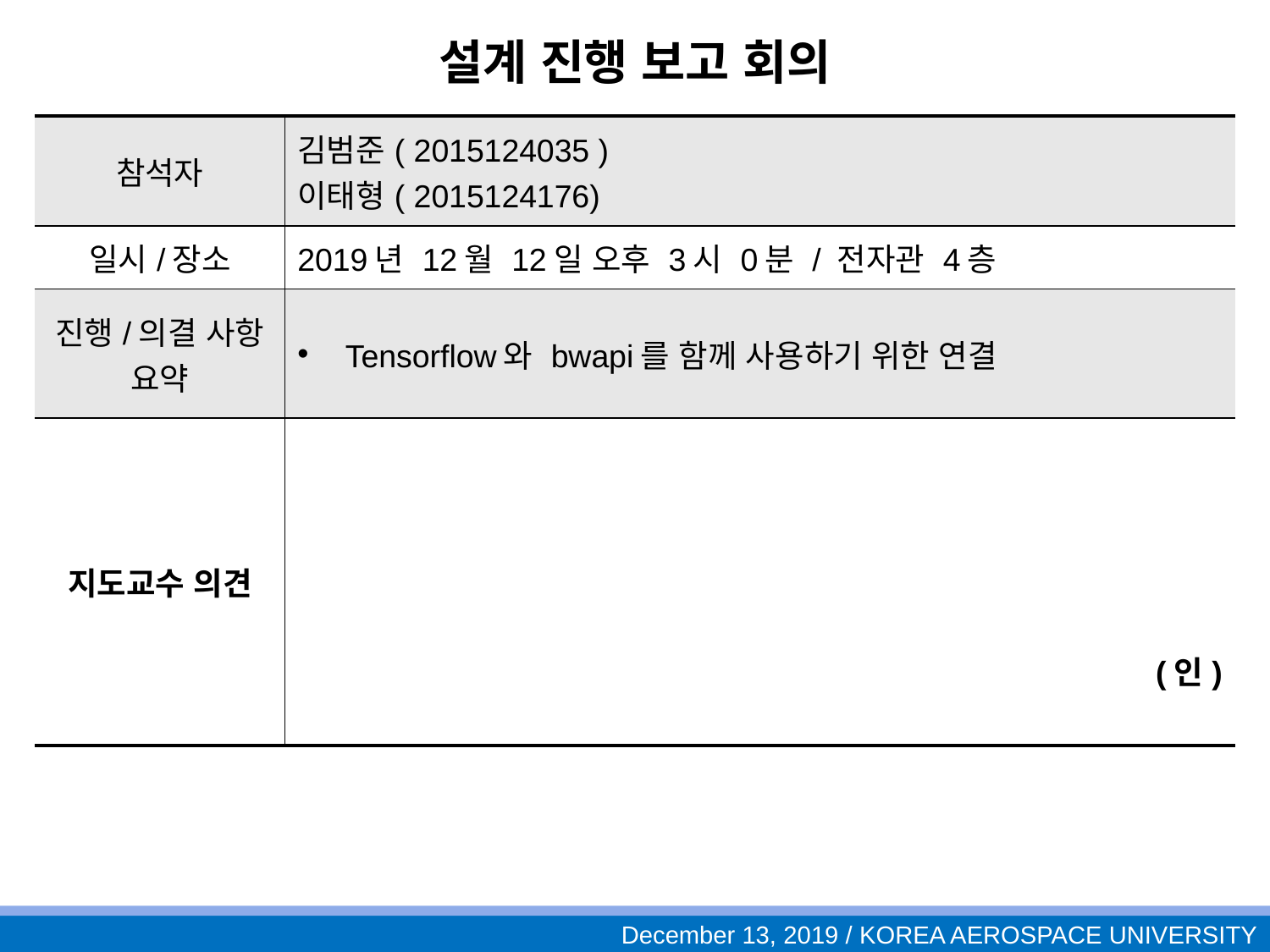

# 설계 진행 보고 회의
| 참석자 | 김범준( 2015124035 ) 이태형( 2015124176) |
| --- | --- |
| 일시/장소 | 2019년 12월 12일 오후 3시 0분 / 전자관 4층 |
| 진행/의결 사항 요약 | Tensorflow와 bwapi를 함께 사용하기 위한 연결 |
| 지도교수 의견 | (인) |